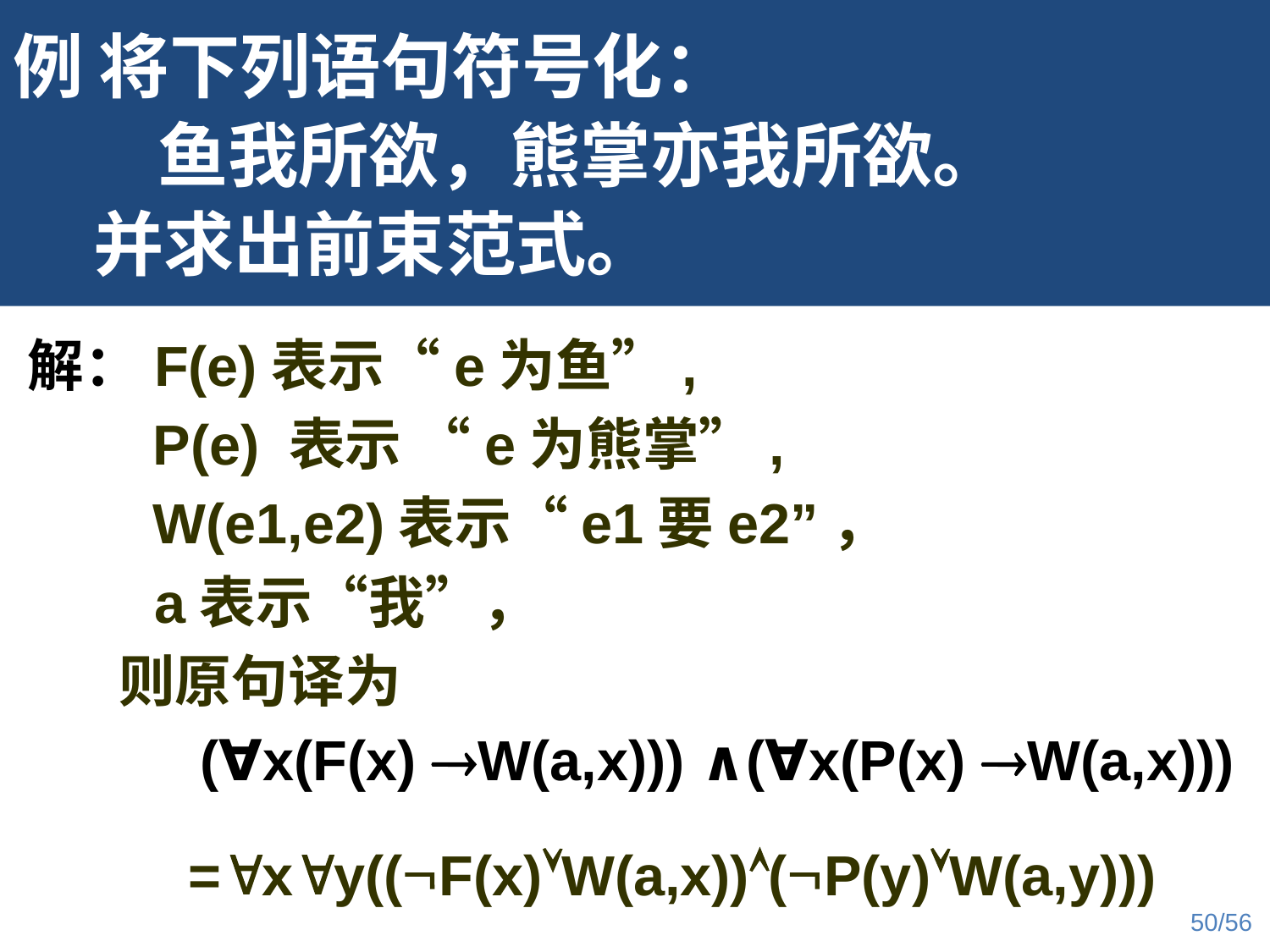

例 将下列语句符号化：
         鱼我所欲，熊掌亦我所欲。
     并求出前束范式。
解：F(e)表示“e为鱼”,
        P(e) 表示 “e为熊掌”,
        W(e1,e2)表示“e1要e2”，
	a表示“我”，
      则原句译为
           (∀x(F(x) →W(a,x))) ∧(∀x(P(x) →W(a,x)))

      =∀x∀y((¬F(x)∨W(a,x))∧(¬P(y)∨W(a,y)))
50/56